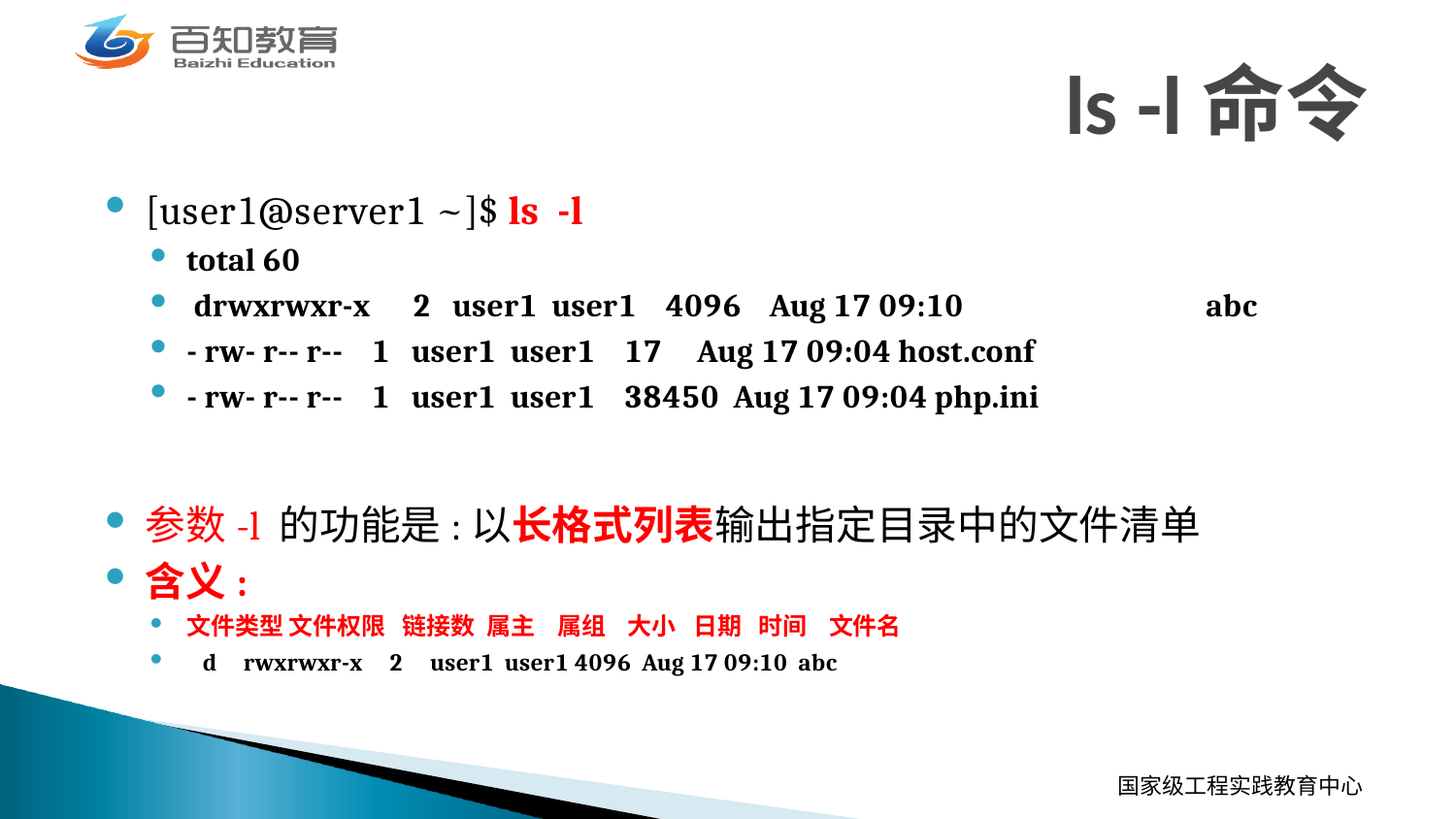

# ls -l命令
[user1@server1 ~]$ ls  -l
total 60
 drwxrwxr-x      2   user1  user1    4096    Aug 17 09:10 		abc
- rw- r-- r--    1   user1  user1    17     Aug 17 09:04 host.conf
- rw- r-- r--    1   user1  user1    38450  Aug 17 09:04 php.ini

参数-l 的功能是:以长格式列表输出指定目录中的文件清单
含义:
文件类型 文件权限   链接数  属主    属组    大小   日期   时间    文件名
   d     rwxrwxr-x     2     user1  user1 4096  Aug 17 09:10  abc

国家级工程实践教育中心